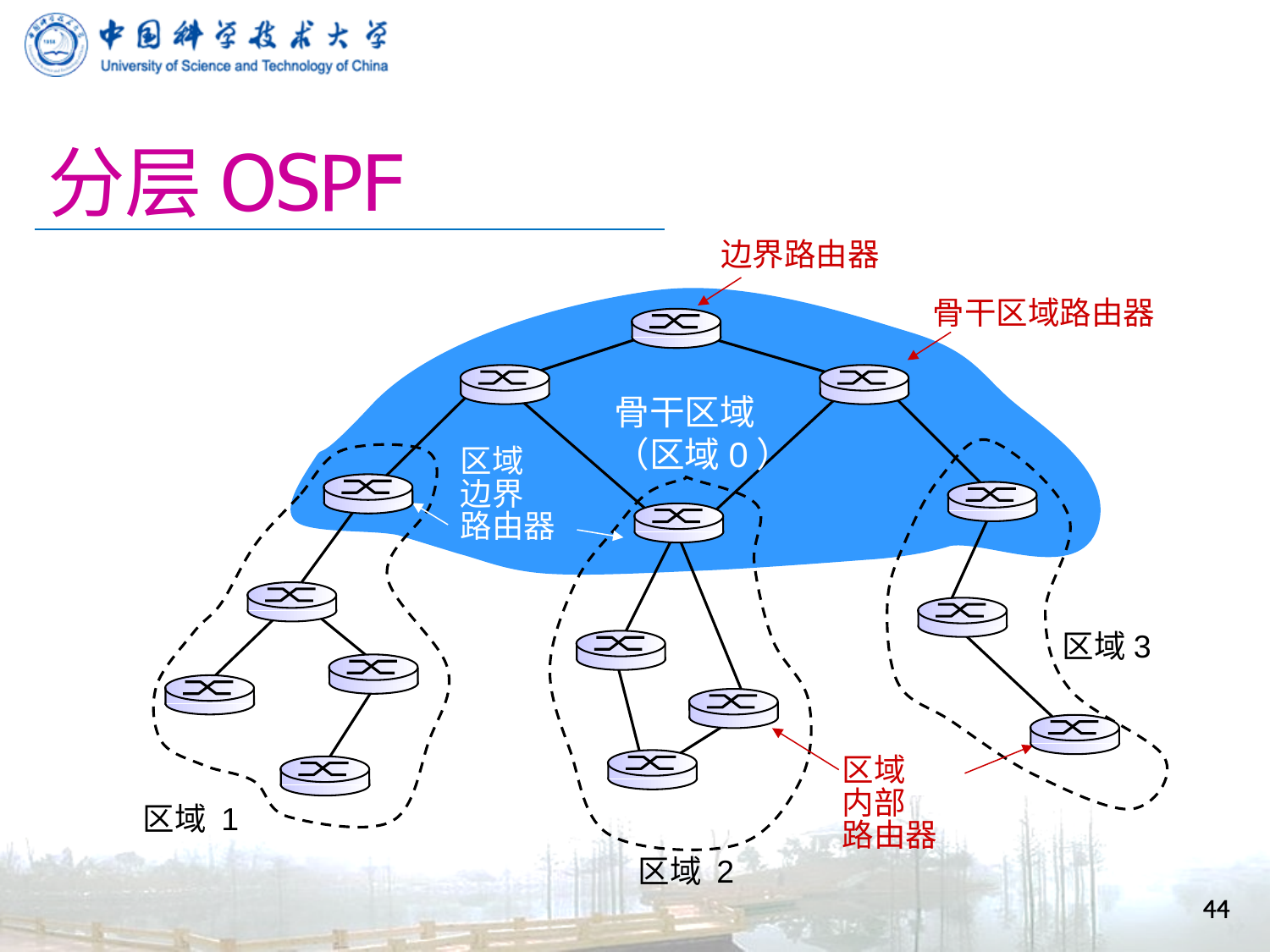

# 分层OSPF
边界路由器

骨干区域路由器

骨干区域
（区域0）

区域
边界
路由器

区域3

区域
内部
路由器

区域 1
区域 2
44